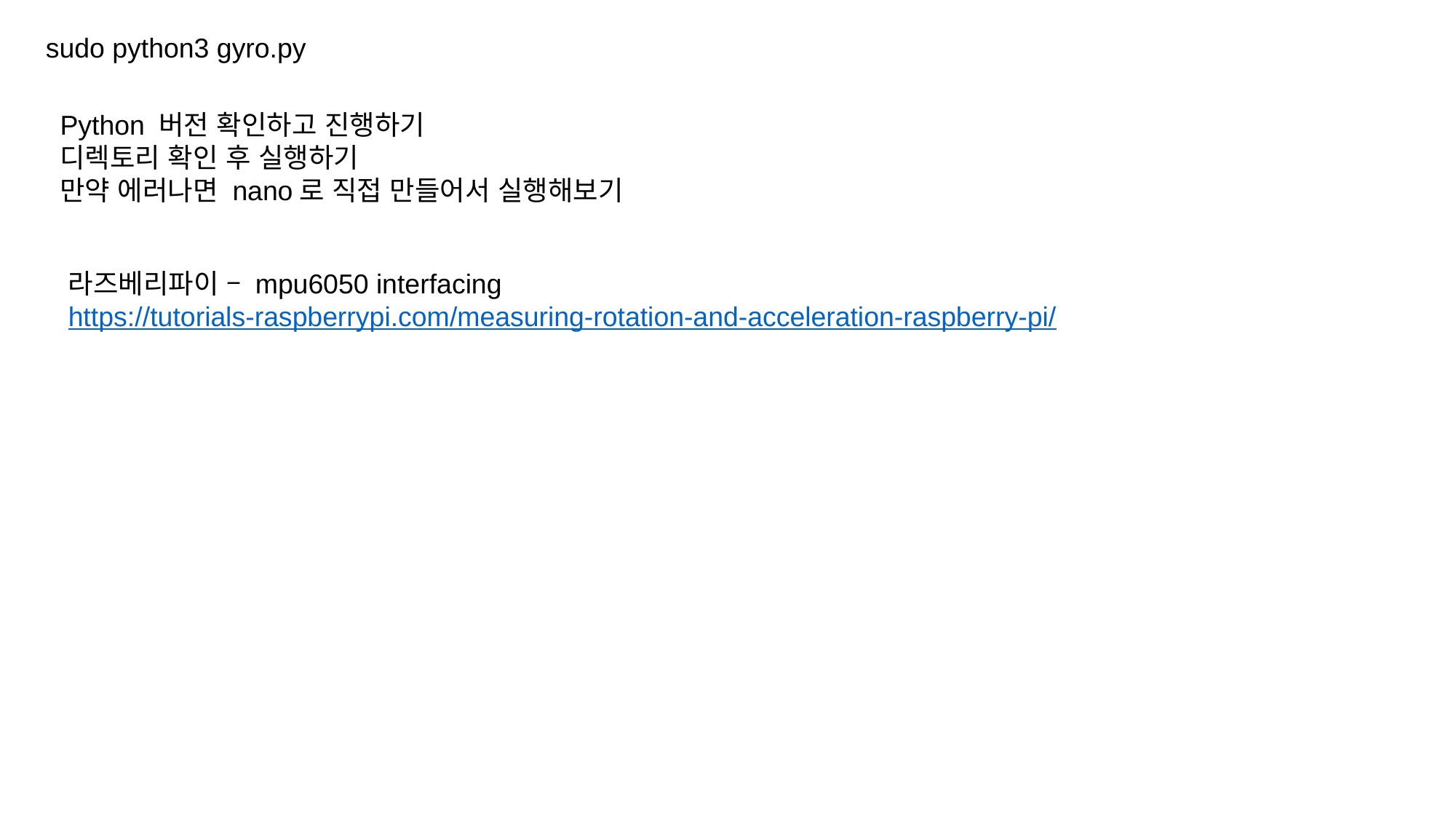

sudo python3 gyro.py
Python 버전 확인하고 진행하기
디렉토리 확인 후 실행하기
만약 에러나면 nano로 직접 만들어서 실행해보기
라즈베리파이 – mpu6050 interfacing
https://tutorials-raspberrypi.com/measuring-rotation-and-acceleration-raspberry-pi/